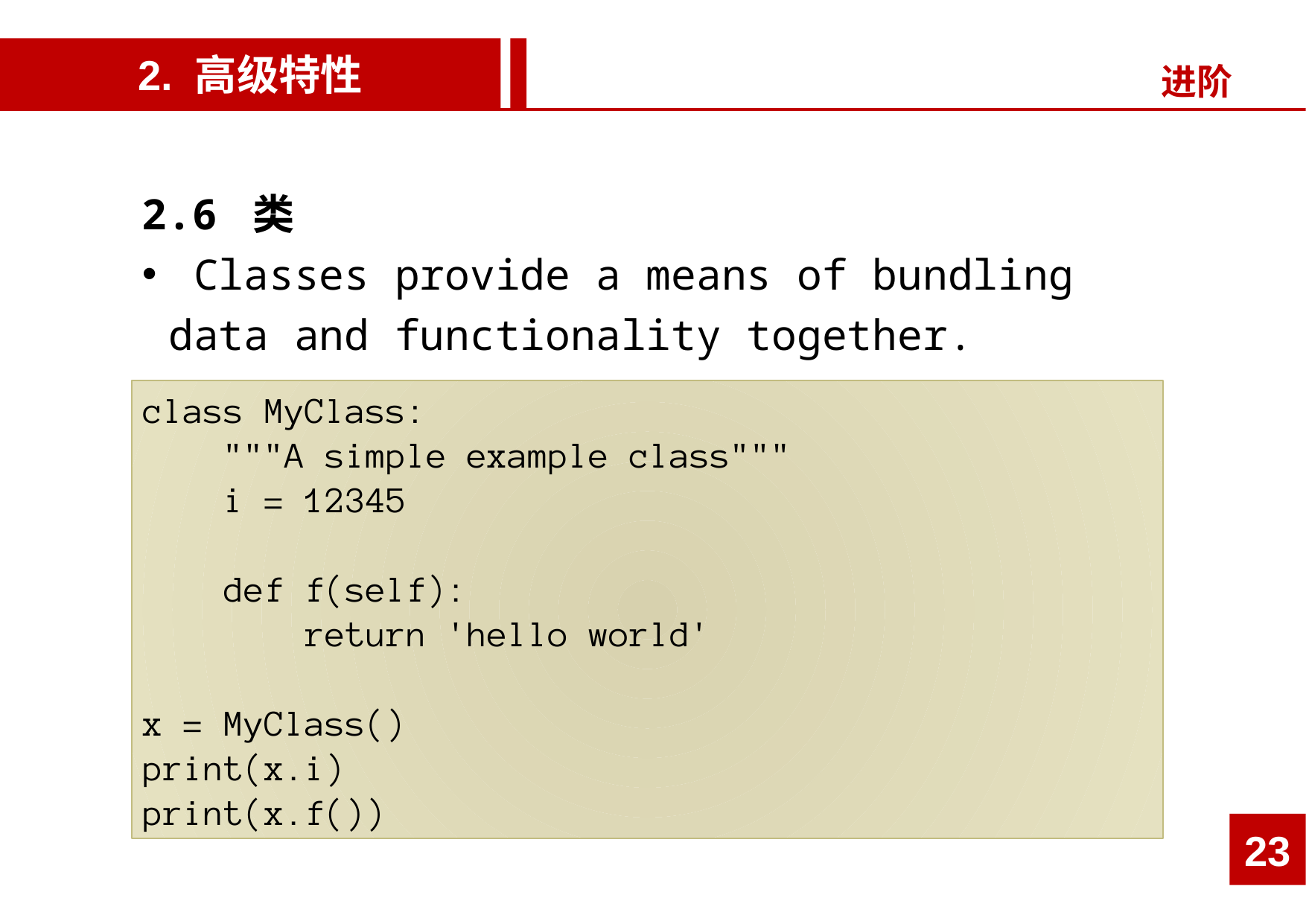

2. 高级特性

进阶
2.6 类
 Classes provide a means of bundling data and functionality together.
class MyClass:
    """A simple example class"""
    i = 12345

    def f(self):
        return 'hello world'

x = MyClass()
print(x.i)
print(x.f())
23